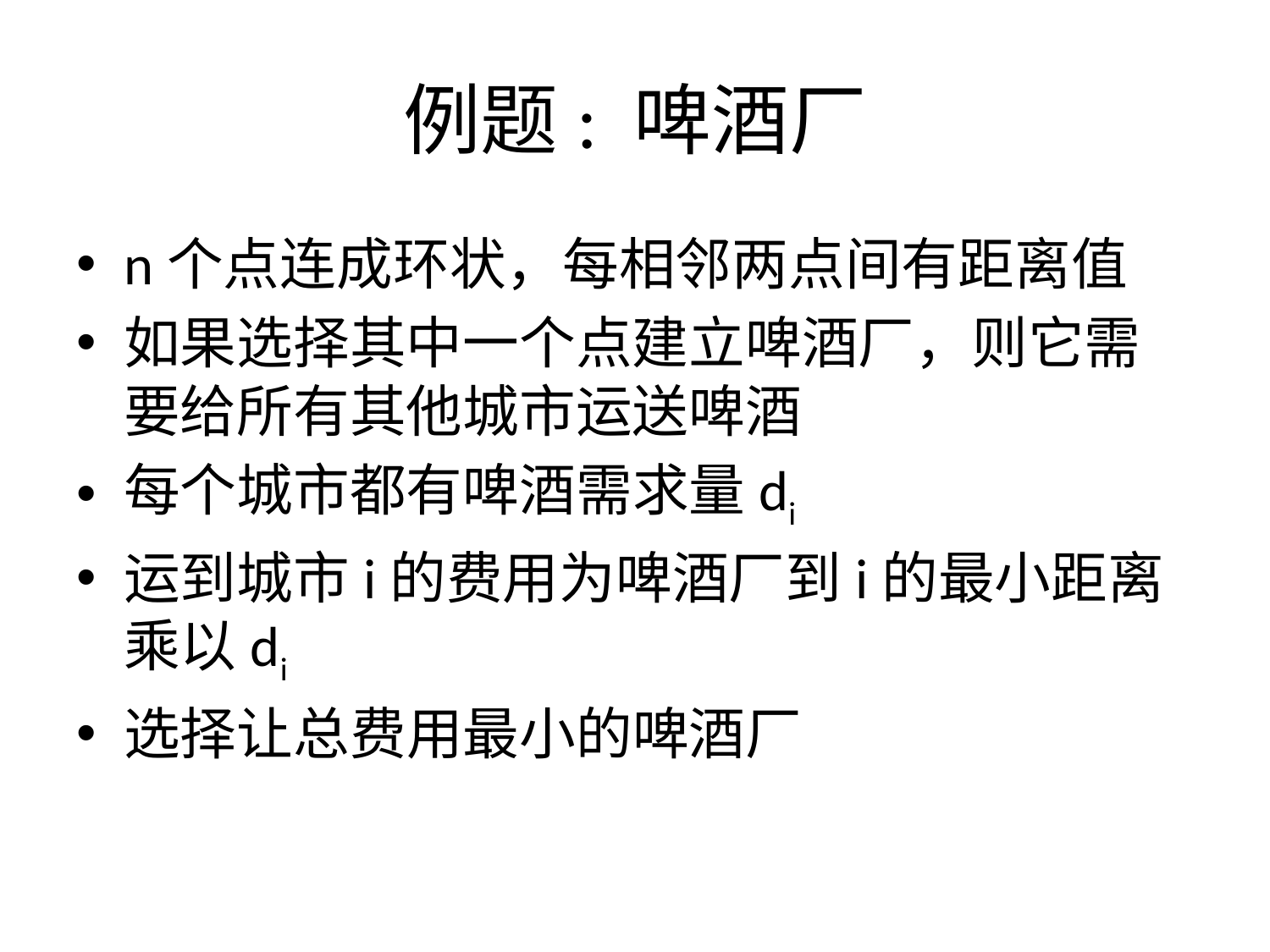

# 例题: 啤酒厂
n个点连成环状，每相邻两点间有距离值
如果选择其中一个点建立啤酒厂，则它需要给所有其他城市运送啤酒
每个城市都有啤酒需求量di
运到城市i的费用为啤酒厂到i的最小距离乘以di
选择让总费用最小的啤酒厂